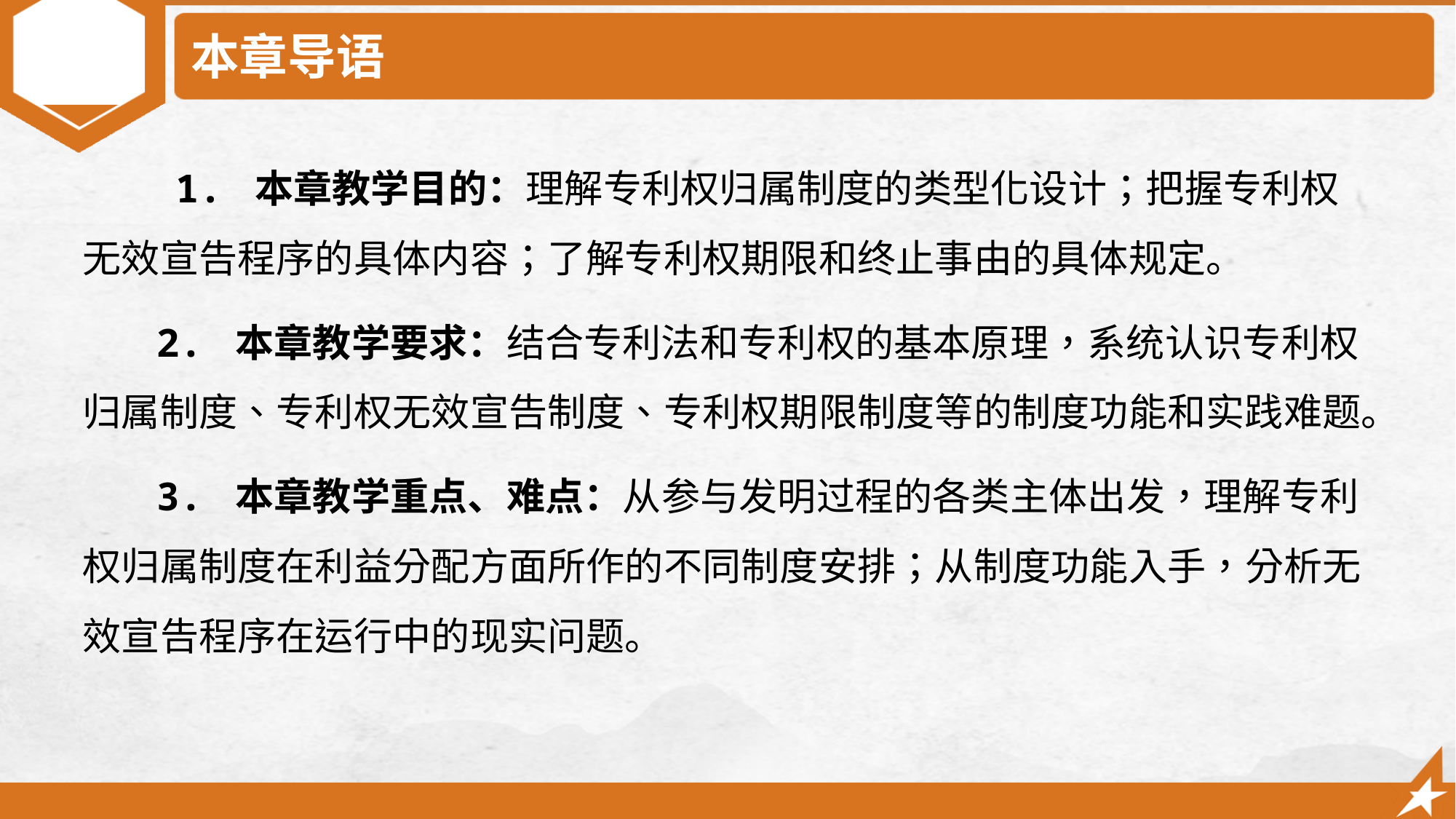

# 本章导语
    1. 本章教学目的：理解专利权归属制度的类型化设计；把握专利权无效宣告程序的具体内容；了解专利权期限和终止事由的具体规定。
2. 本章教学要求：结合专利法和专利权的基本原理，系统认识专利权归属制度、专利权无效宣告制度、专利权期限制度等的制度功能和实践难题。
3. 本章教学重点、难点：从参与发明过程的各类主体出发，理解专利权归属制度在利益分配方面所作的不同制度安排；从制度功能入手，分析无效宣告程序在运行中的现实问题。